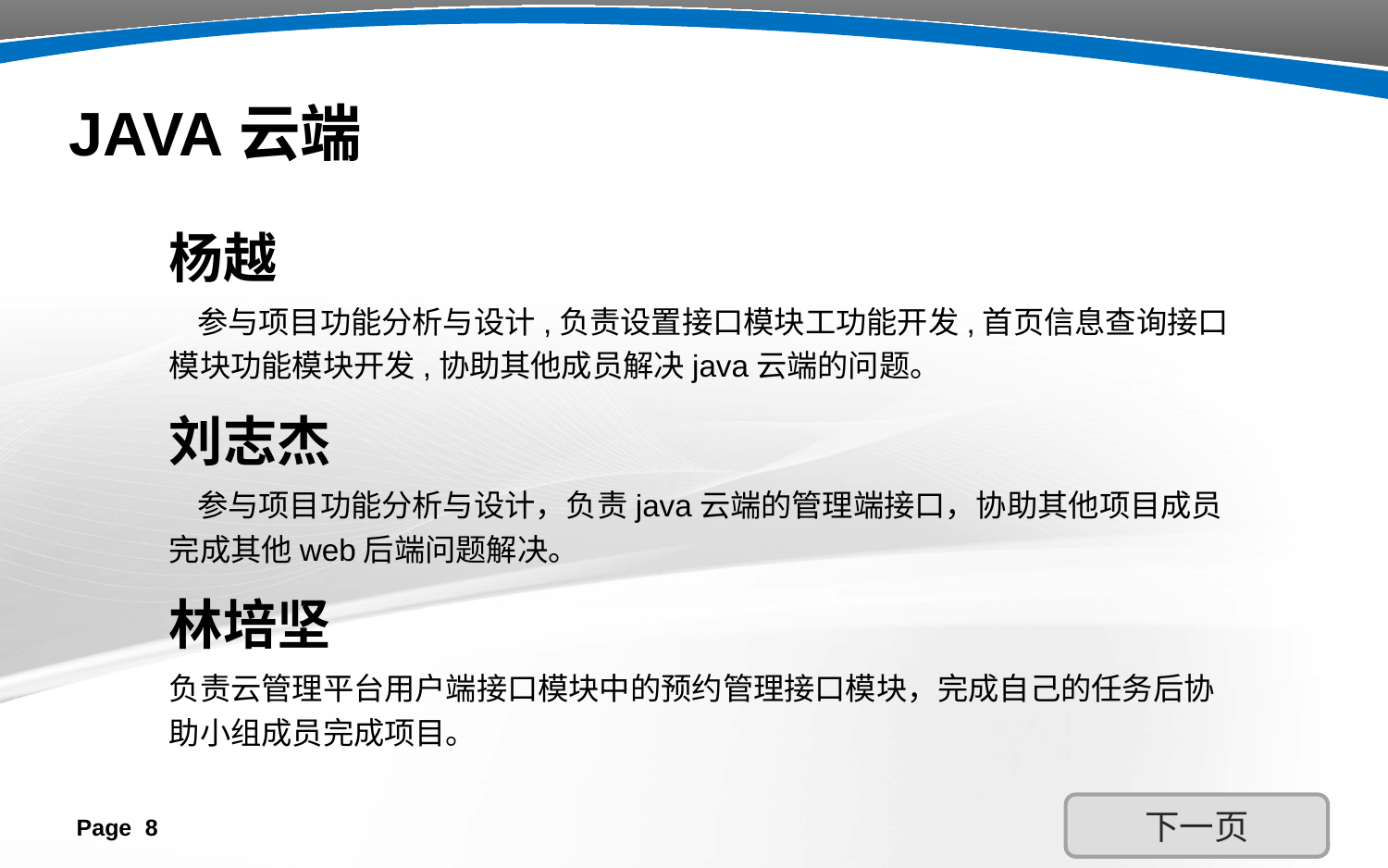

# JAVA云端
杨越
   参与项目功能分析与设计,负责设置接口模块工功能开发,首页信息查询接口模块功能模块开发,协助其他成员解决java云端的问题。
刘志杰
   参与项目功能分析与设计，负责java云端的管理端接口，协助其他项目成员完成其他web后端问题解决。
林培坚
负责云管理平台用户端接口模块中的预约管理接口模块，完成自己的任务后协助小组成员完成项目。
下一页
Page  8